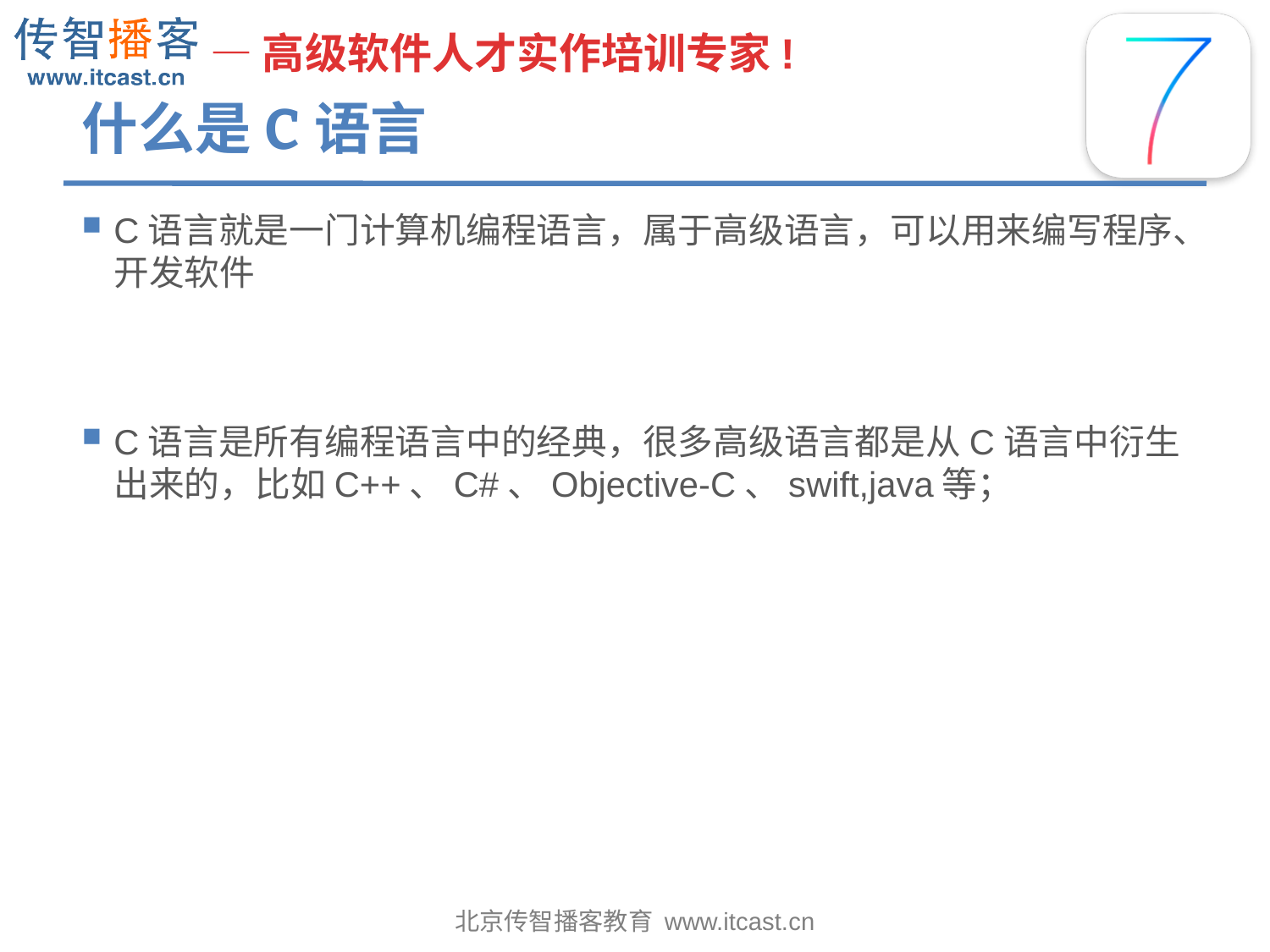

# 什么是C语言
C语言就是一门计算机编程语言，属于高级语言，可以用来编写程序、开发软件

C语言是所有编程语言中的经典，很多高级语言都是从C语言中衍生出来的，比如C++、C#、Objective-C、swift,java等；